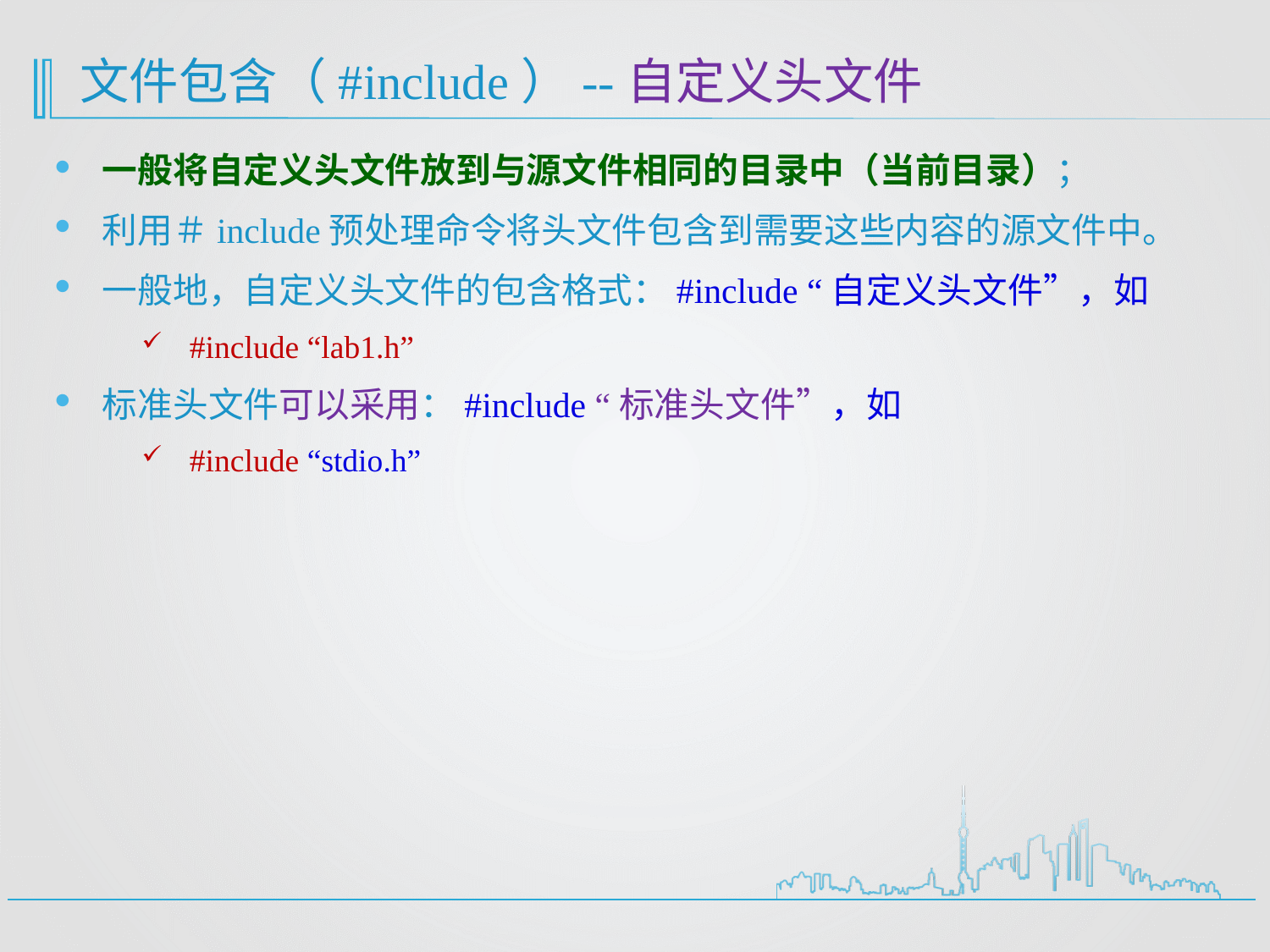

# 文件包含（#include）--自定义头文件
一般将自定义头文件放到与源文件相同的目录中（当前目录）；
利用＃include预处理命令将头文件包含到需要这些内容的源文件中。
一般地，自定义头文件的包含格式：#include “自定义头文件”，如
#include “lab1.h”
标准头文件可以采用：#include “标准头文件”，如
#include “stdio.h”